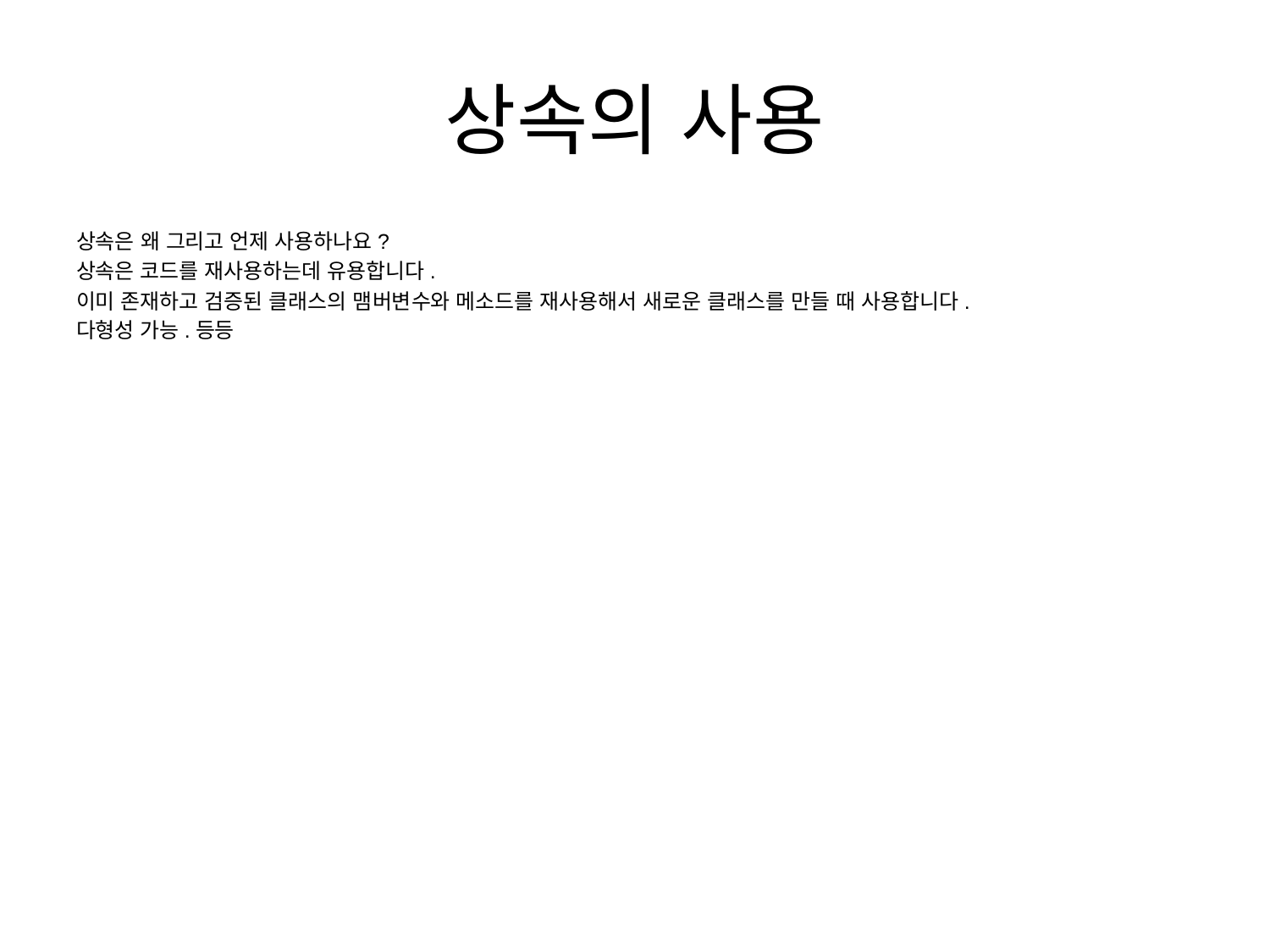

# 상속의 사용
상속은 왜 그리고 언제 사용하나요?
상속은 코드를 재사용하는데 유용합니다.
이미 존재하고 검증된 클래스의 맴버변수와 메소드를 재사용해서 새로운 클래스를 만들 때 사용합니다.
다형성 가능.등등